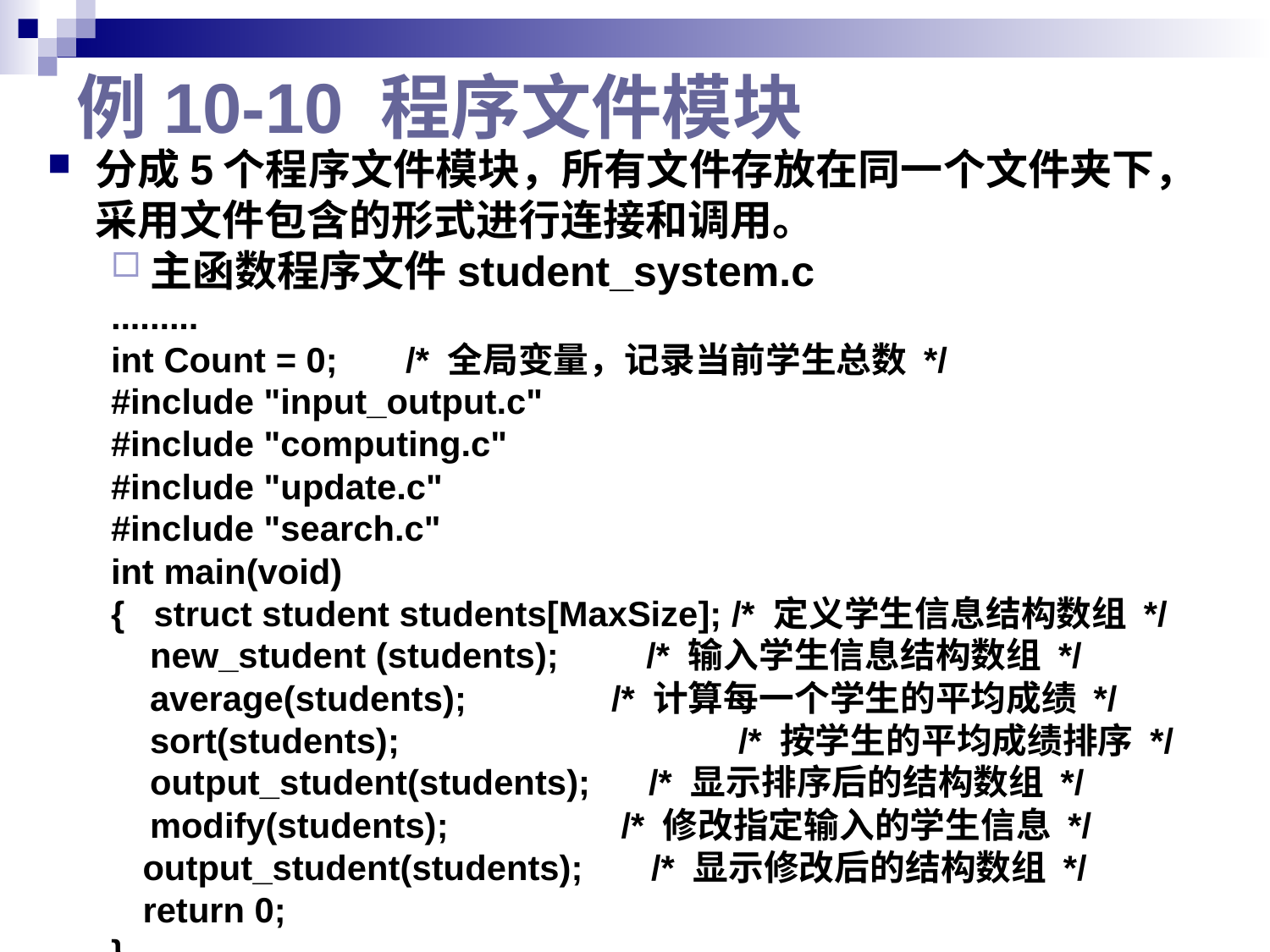

# 例10-10 程序文件模块
分成5个程序文件模块，所有文件存放在同一个文件夹下，采用文件包含的形式进行连接和调用。
主函数程序文件student_system.c
.........
int Count = 0;       /* 全局变量，记录当前学生总数 */
#include "input_output.c"
#include "computing.c"
#include "update.c"
#include "search.c"
int main(void)
{   struct student students[MaxSize]; /* 定义学生信息结构数组 */
    new_student (students);         /* 输入学生信息结构数组 */
    average(students);	         /* 计算每一个学生的平均成绩 */
    sort(students);		         /* 按学生的平均成绩排序 */
    output_student(students);      /* 显示排序后的结构数组 */
    modify(students); 	          /* 修改指定输入的学生信息 */
	output_student(students);       /* 显示修改后的结构数组 */
	return 0;
}